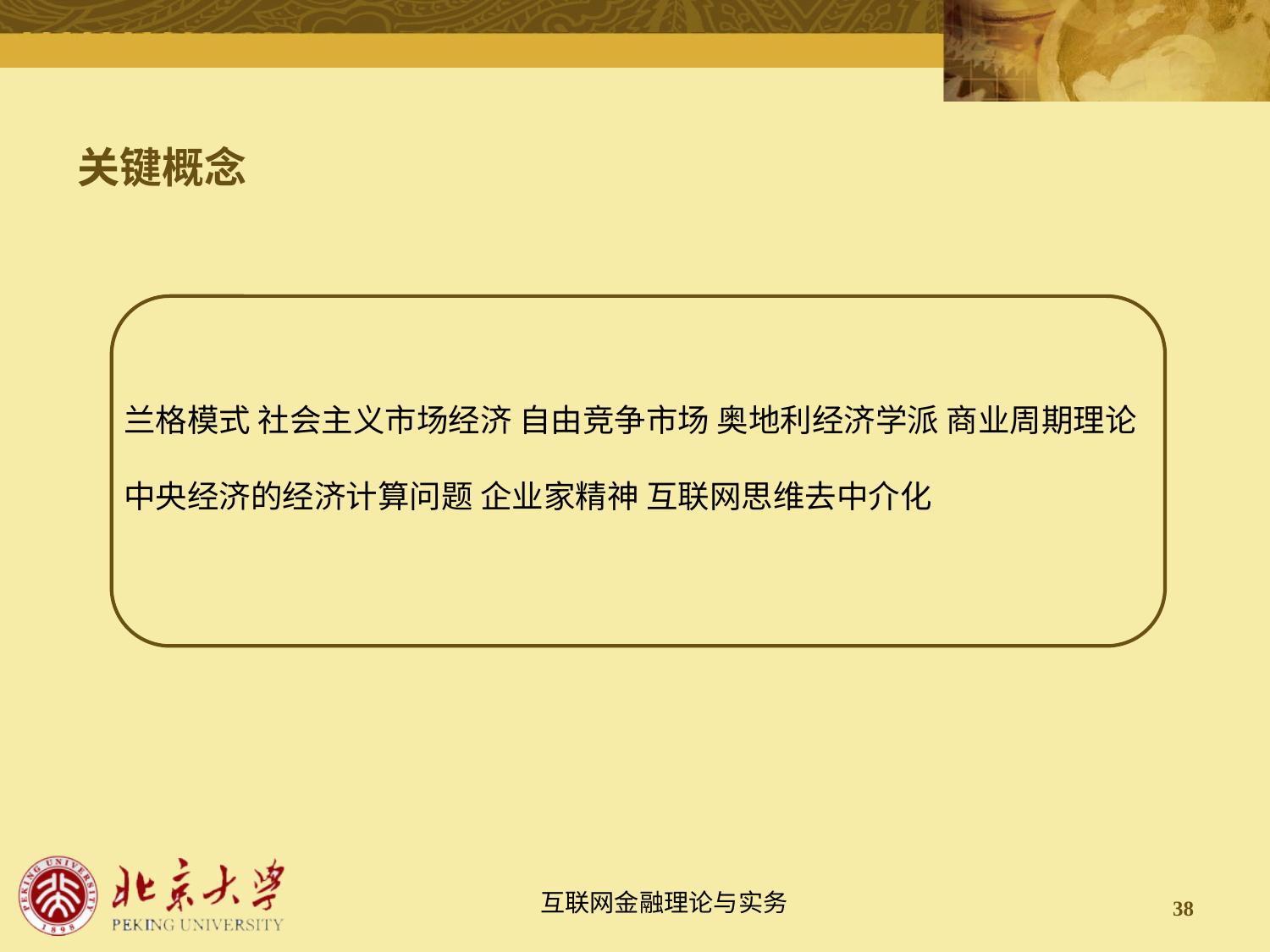

# 关键概念

兰格模式 社会主义市场经济 自由竞争市场 奥地利经济学派 商业周期理论 中央经济的经济计算问题 企业家精神 互联网思维去中介化

38